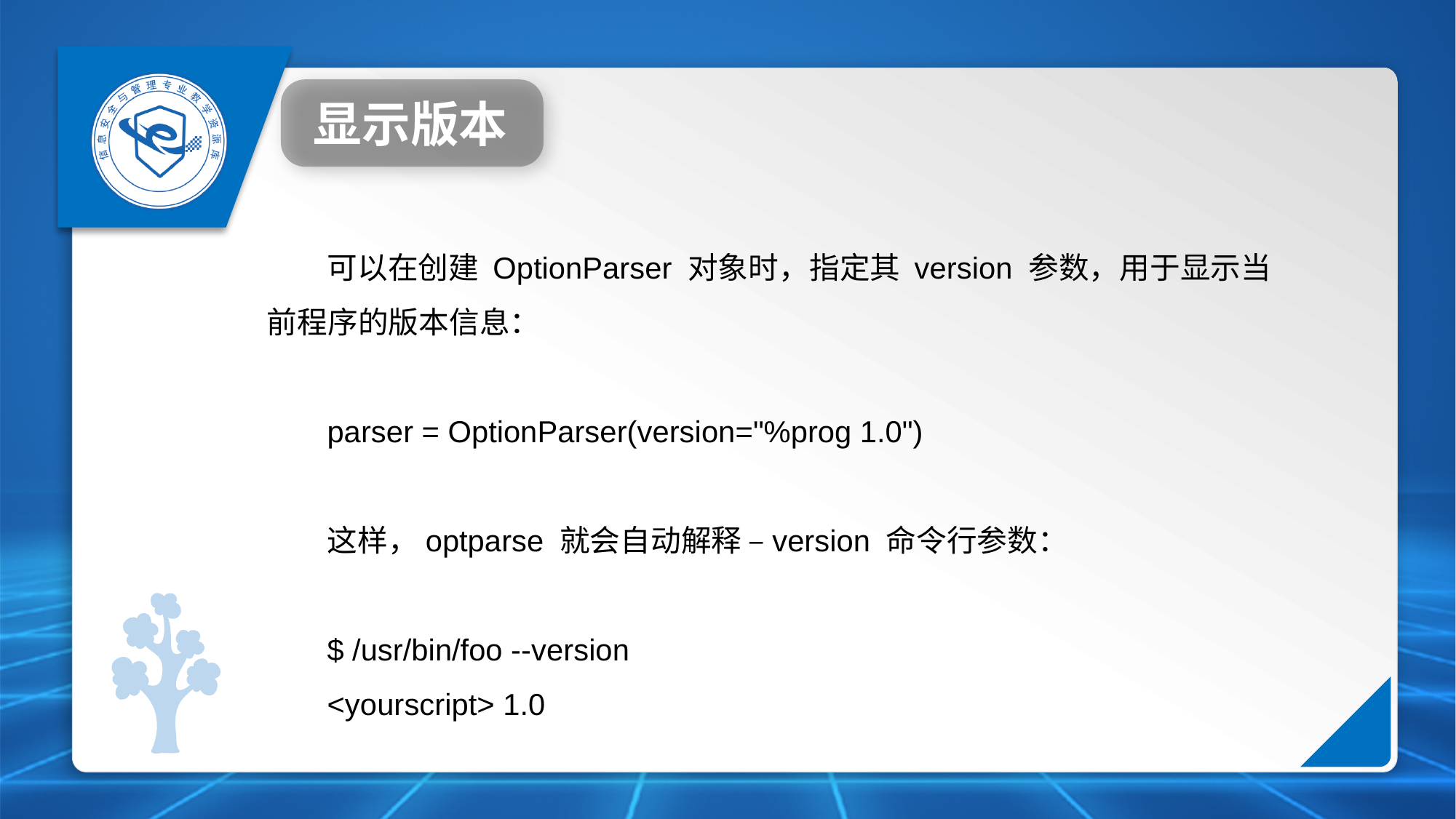

显示版本
可以在创建 OptionParser 对象时，指定其 version 参数，用于显示当前程序的版本信息：

parser = OptionParser(version="%prog 1.0")

这样，optparse 就会自动解释 –version 命令行参数：

$ /usr/bin/foo --version
<yourscript> 1.0